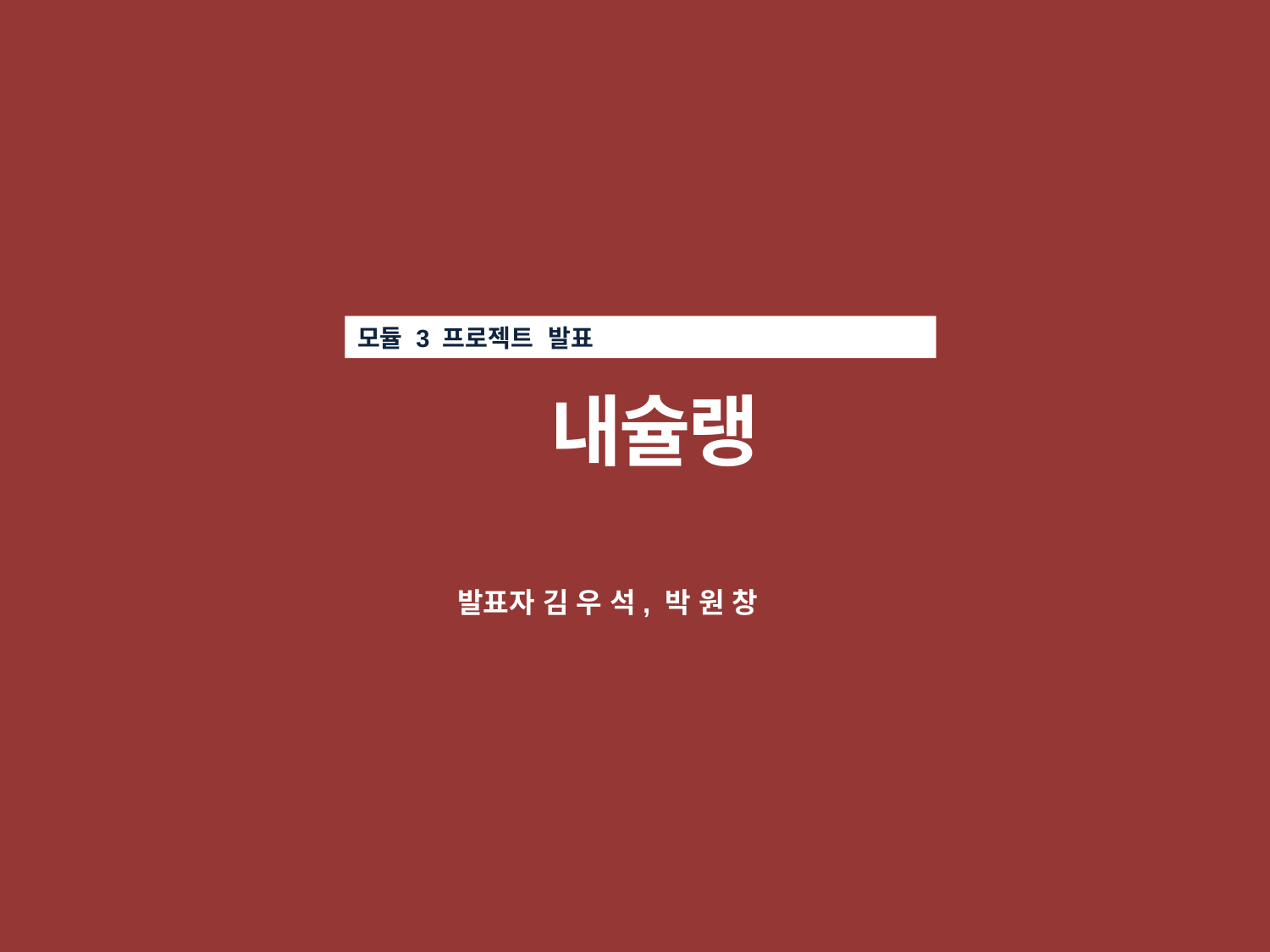

모듈 3 프로젝트  발표
 내슐랭
발표자 김 우 석, 박 원 창